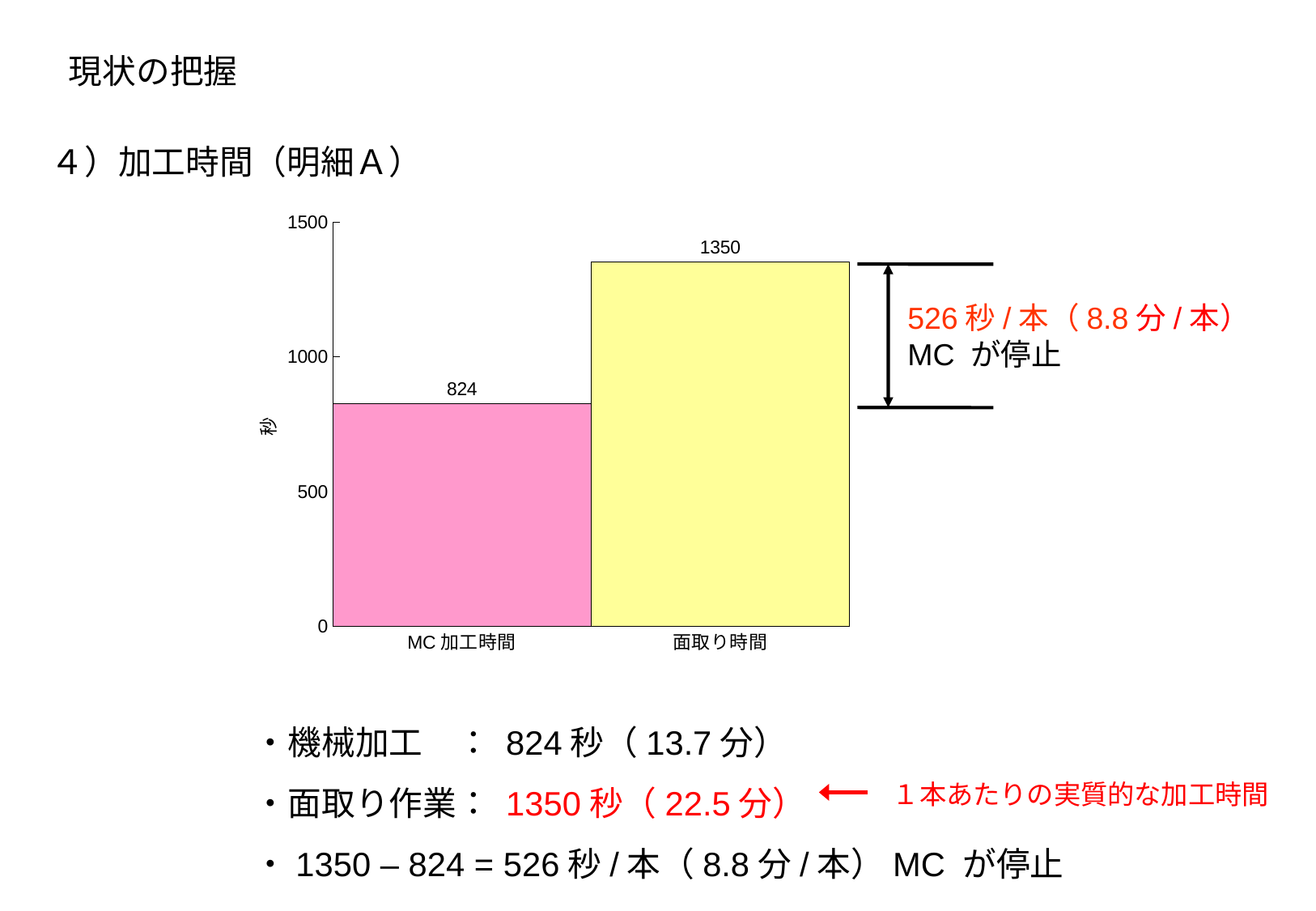

現状の把握
４）加工時間（明細Ａ）

### Chart

| Category |  |
|---|---|
| MC加工時間 | 824.0 |
| 面取り時間 | 1350.0 |

526秒/本（8.8分/本）
MC が停止

・機械加工　： 824秒（13.7分）
・面取り作業： 1350秒（22.5分）
・1350 – 824 = 526秒/本（8.8分/本）MC が停止
１本あたりの実質的な加工時間